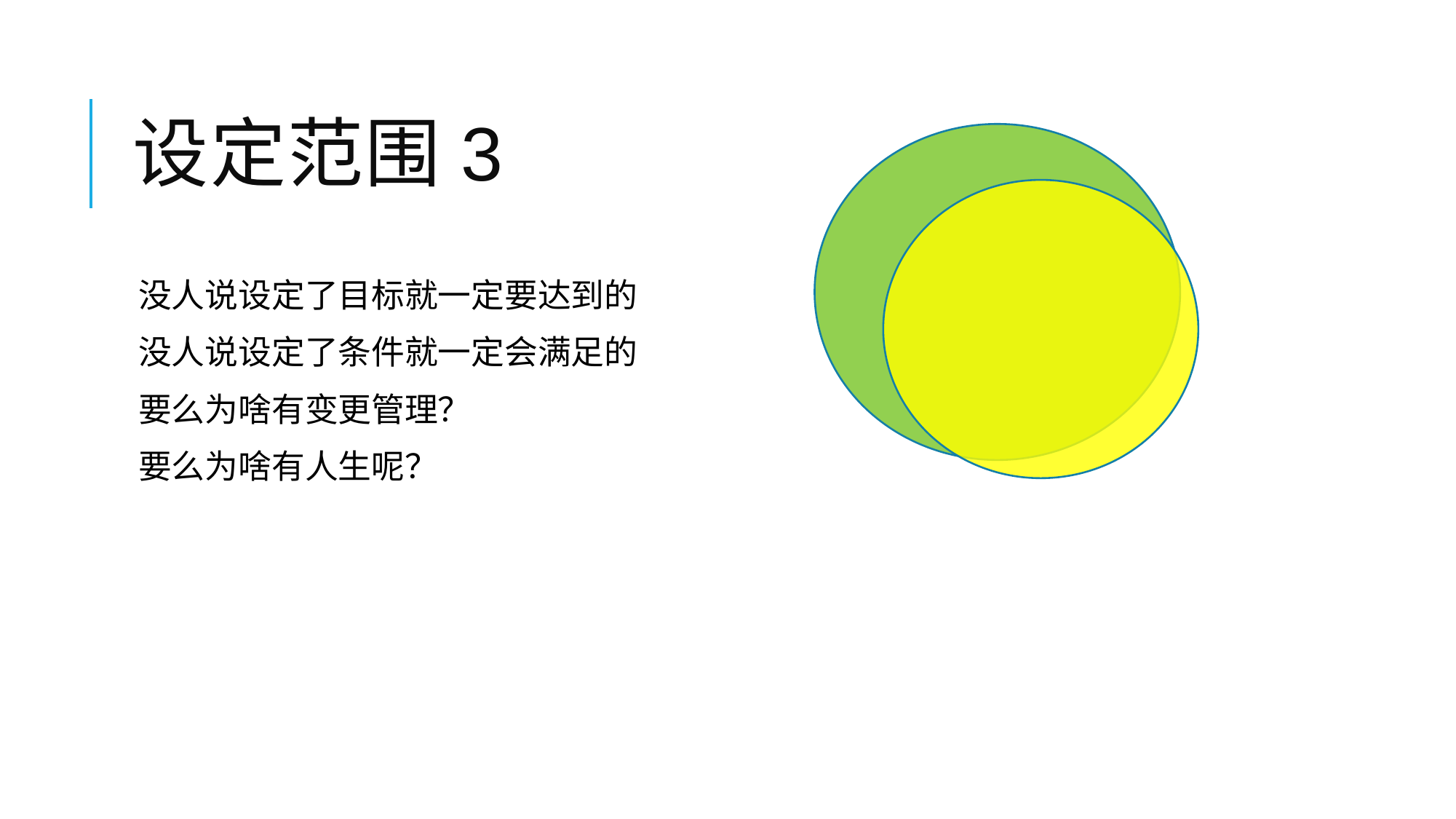

# 设定范围3

没人说设定了目标就一定要达到的
没人说设定了条件就一定会满足的
要么为啥有变更管理？
要么为啥有人生呢？